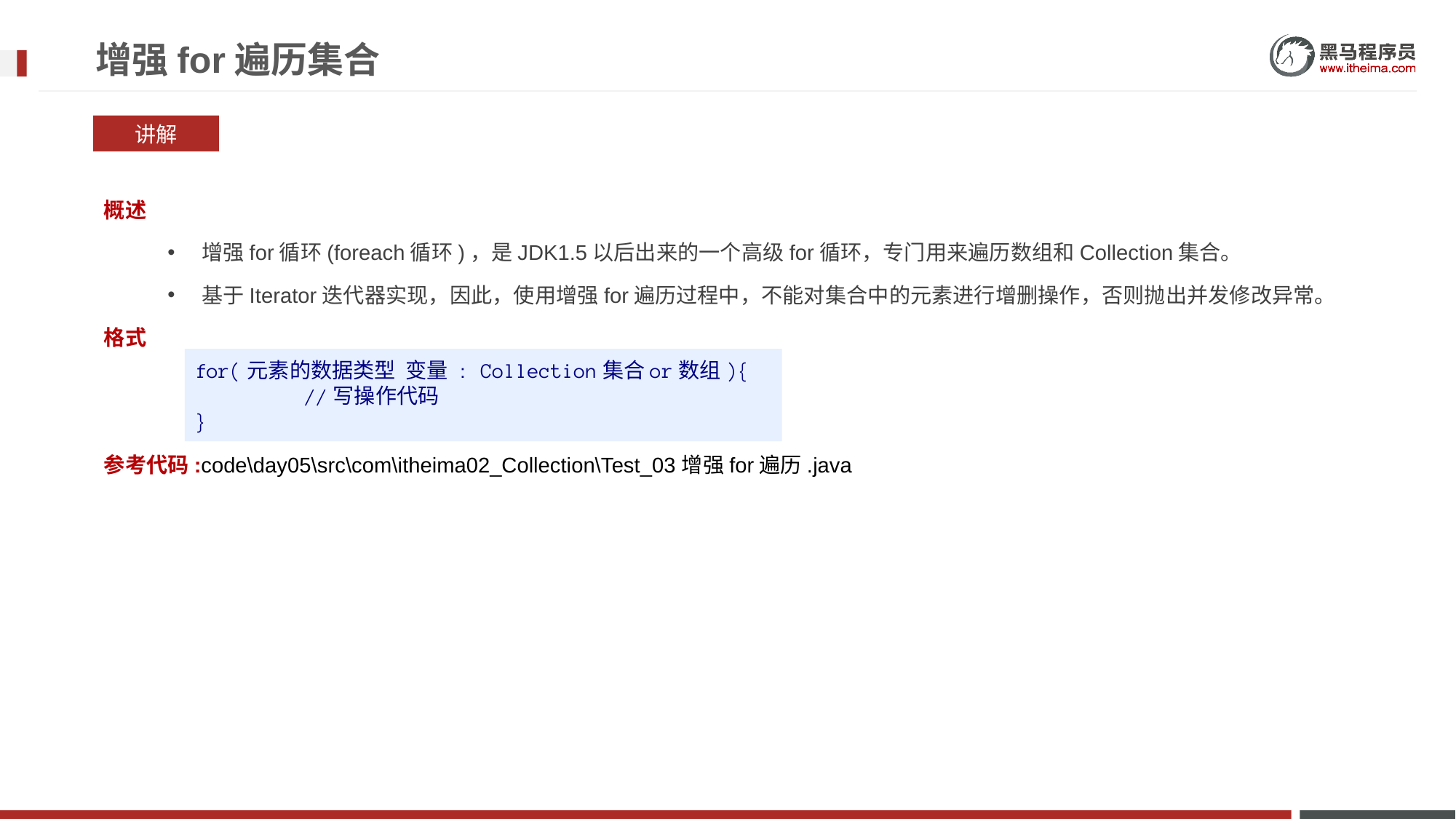

# 增强for遍历集合
讲解
概述
增强for循环(foreach循环)，是JDK1.5以后出来的一个高级for循环，专门用来遍历数组和Collection集合。
基于Iterator迭代器实现，因此，使用增强for遍历过程中，不能对集合中的元素进行增删操作，否则抛出并发修改异常。
格式

参考代码:code\day05\src\com\itheima02_Collection\Test_03增强for遍历.java
for(元素的数据类型  变量 : Collection集合or数组){
  	//写操作代码
}